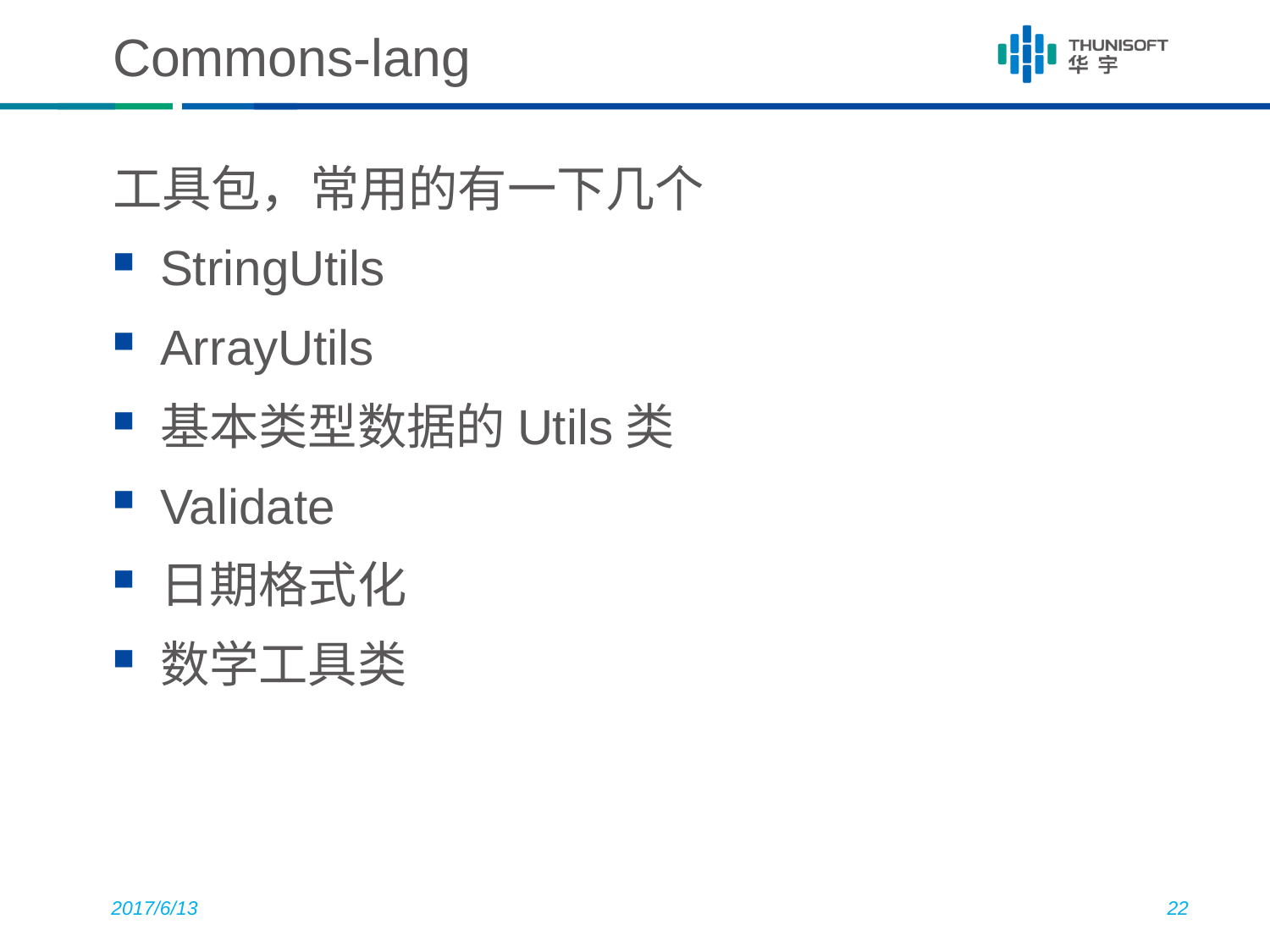

# Commons-lang
工具包，常用的有一下几个
StringUtils
ArrayUtils
基本类型数据的Utils类
Validate
日期格式化
数学工具类

2017/6/13
22